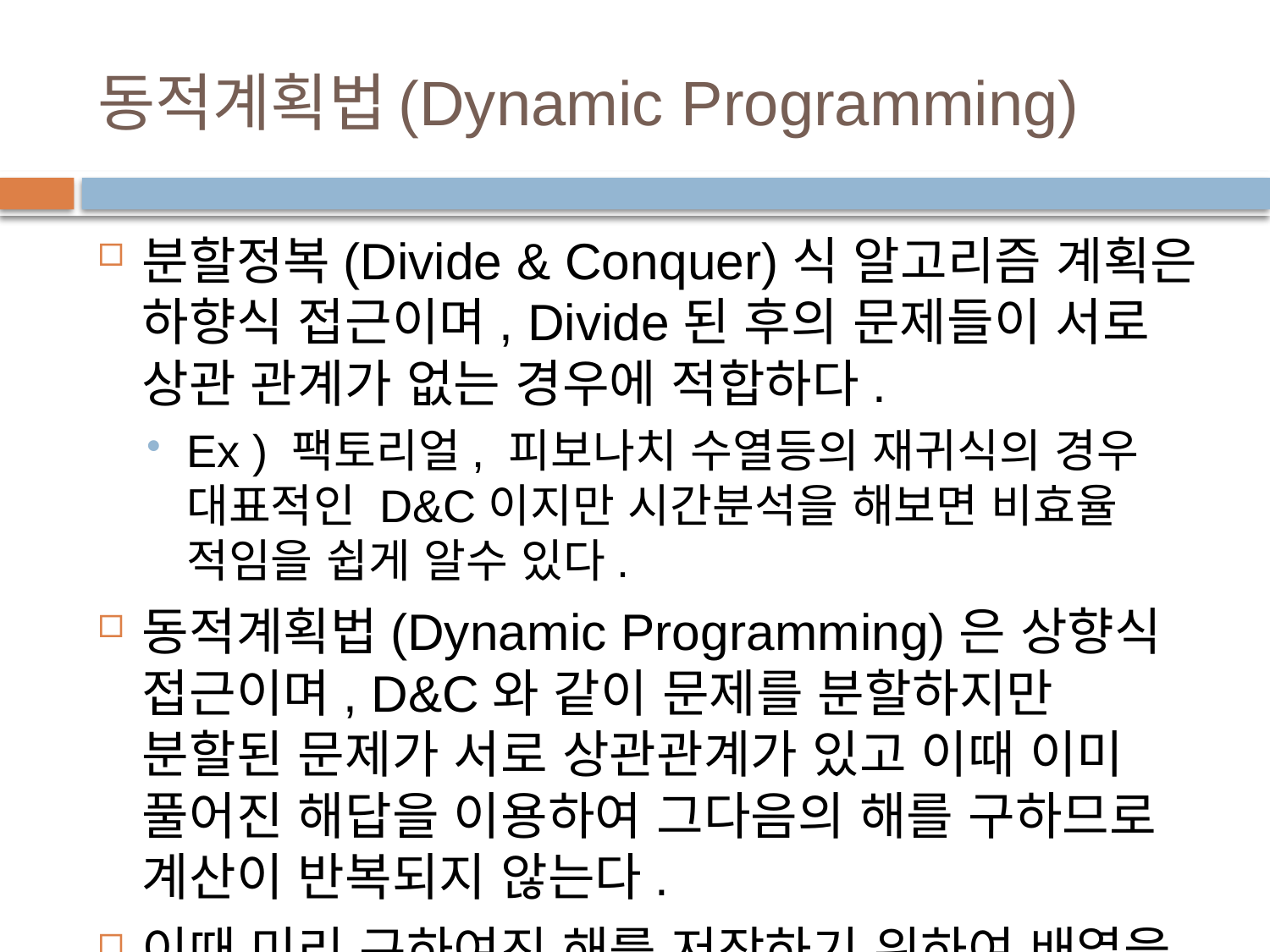

# 동적계획법(Dynamic Programming)
분할정복(Divide & Conquer)식 알고리즘 계획은 하향식 접근이며, Divide된 후의 문제들이 서로 상관 관계가 없는 경우에 적합하다.
Ex ) 팩토리얼, 피보나치 수열등의 재귀식의 경우 대표적인 D&C이지만 시간분석을 해보면 비효율 적임을 쉽게 알수 있다.
동적계획법(Dynamic Programming)은 상향식 접근이며, D&C와 같이 문제를 분할하지만 분할된 문제가 서로 상관관계가 있고 이때 이미 풀어진 해답을 이용하여 그다음의 해를 구하므로 계산이 반복되지 않는다.
이때 미리 구하여진 해를 저장하기 위하여 배열을 항상 사용한다.